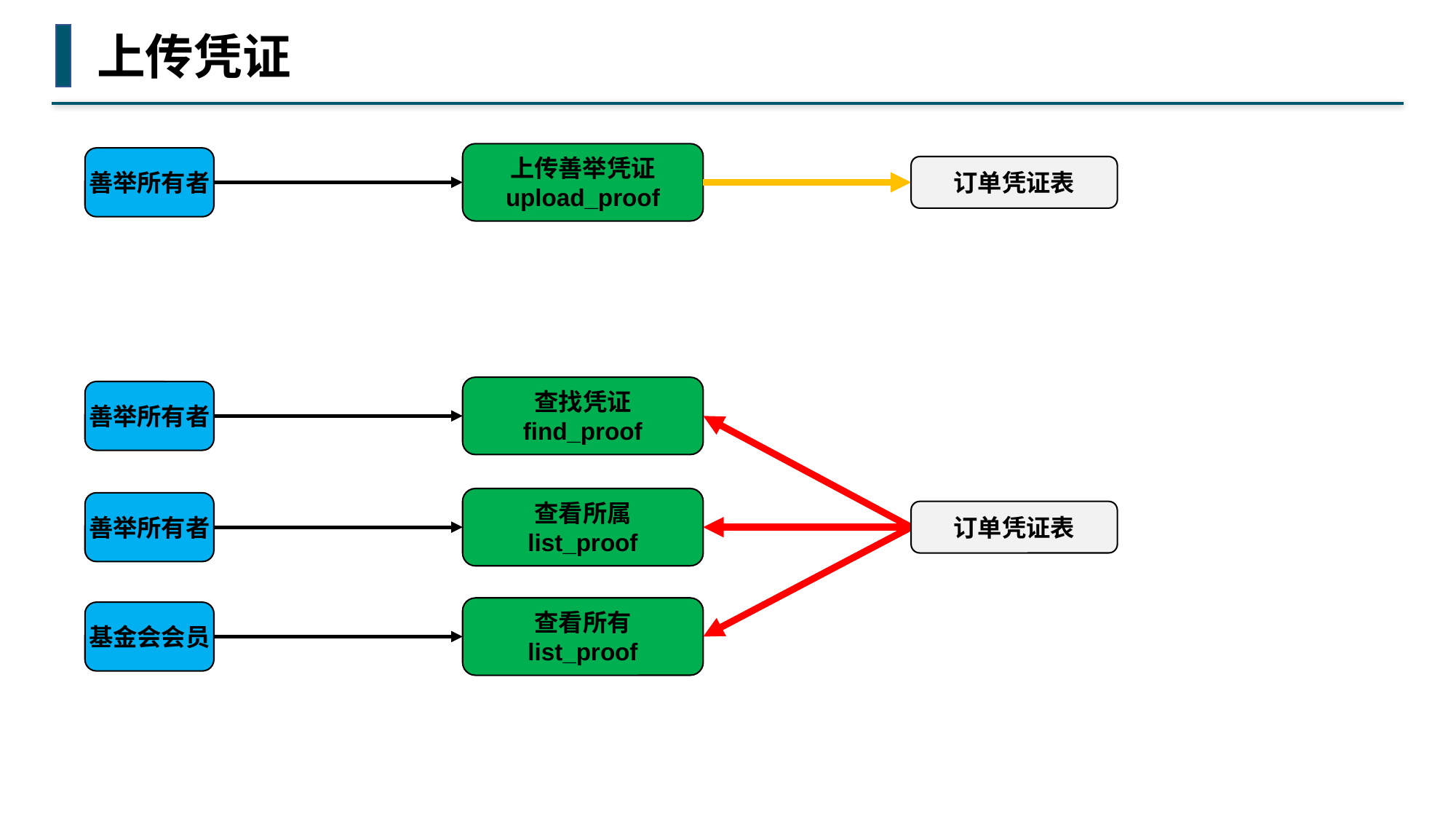

上传凭证

上传善举凭证
upload_proof
善举所有者
订单凭证表
查找凭证
find_proof
善举所有者
查看所属
list_proof
善举所有者
订单凭证表
查看所有
list_proof
基金会会员